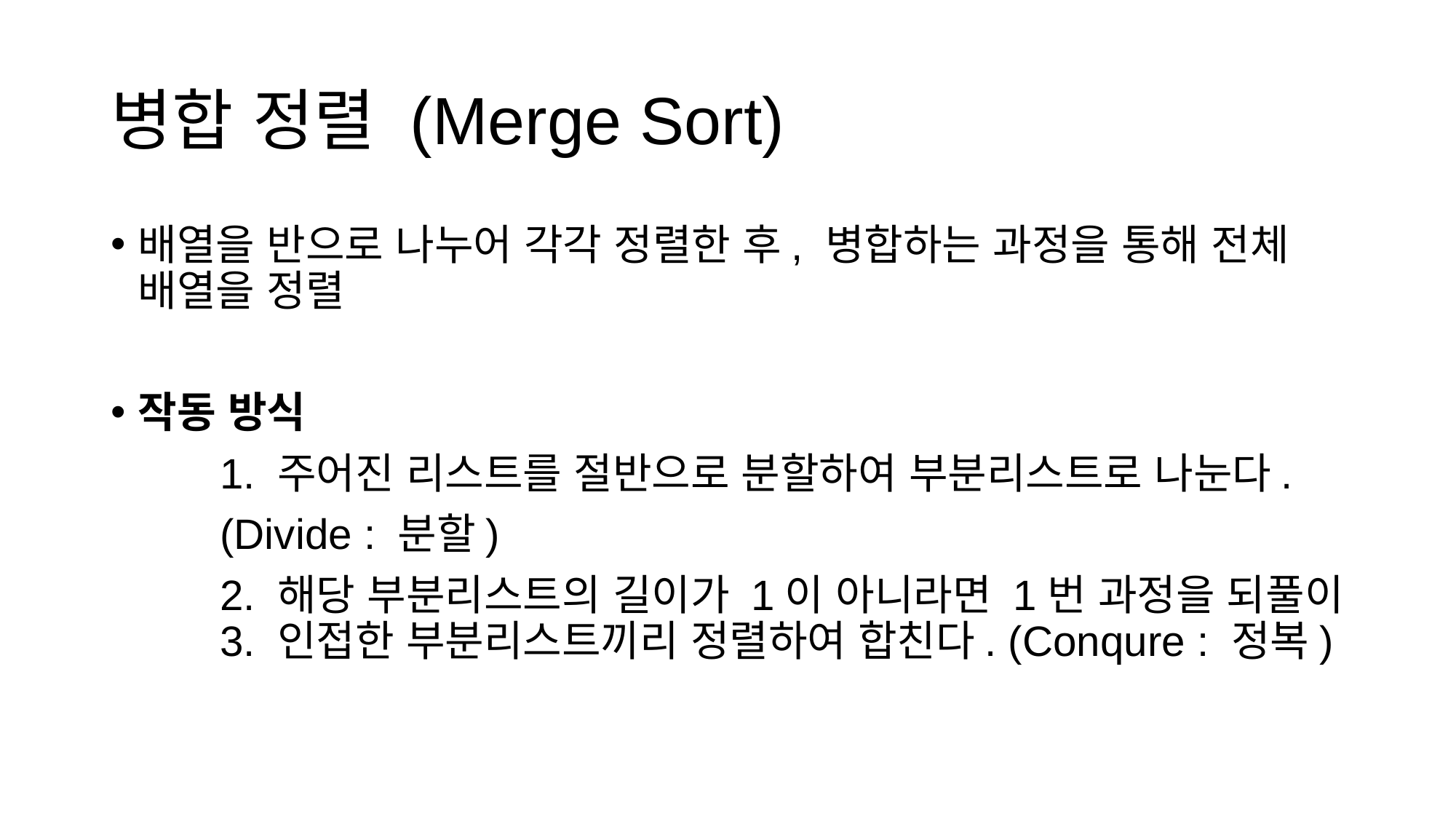

# 병합 정렬 (Merge Sort)
배열을 반으로 나누어 각각 정렬한 후, 병합하는 과정을 통해 전체 배열을 정렬

작동 방식
	1. 주어진 리스트를 절반으로 분할하여 부분리스트로 나눈다.
	(Divide : 분할)
	2. 해당 부분리스트의 길이가 1이 아니라면 1번 과정을 되풀이	3. 인접한 부분리스트끼리 정렬하여 합친다. (Conqure : 정복)